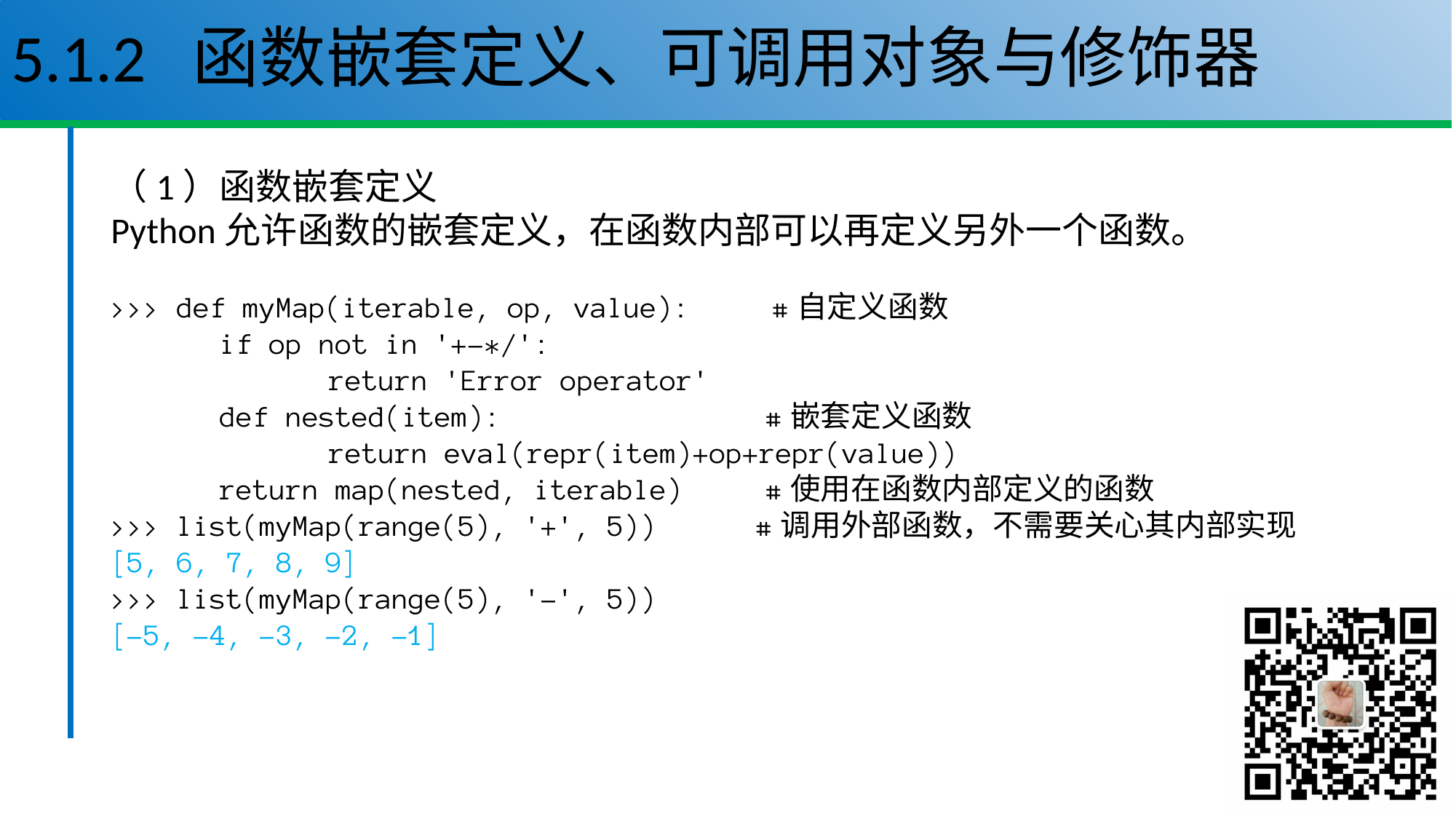

# 5.1.2  函数嵌套定义、可调用对象与修饰器
（1）函数嵌套定义
Python允许函数的嵌套定义，在函数内部可以再定义另外一个函数。

>>> def myMap(iterable, op, value):     #自定义函数
	if op not in '+-*/':
		return 'Error operator'
	def nested(item):                #嵌套定义函数
		return eval(repr(item)+op+repr(value))
	return map(nested, iterable)     #使用在函数内部定义的函数
>>> list(myMap(range(5), '+', 5))      #调用外部函数，不需要关心其内部实现
[5, 6, 7, 8, 9]
>>> list(myMap(range(5), '-', 5))
[-5, -4, -3, -2, -1]
7